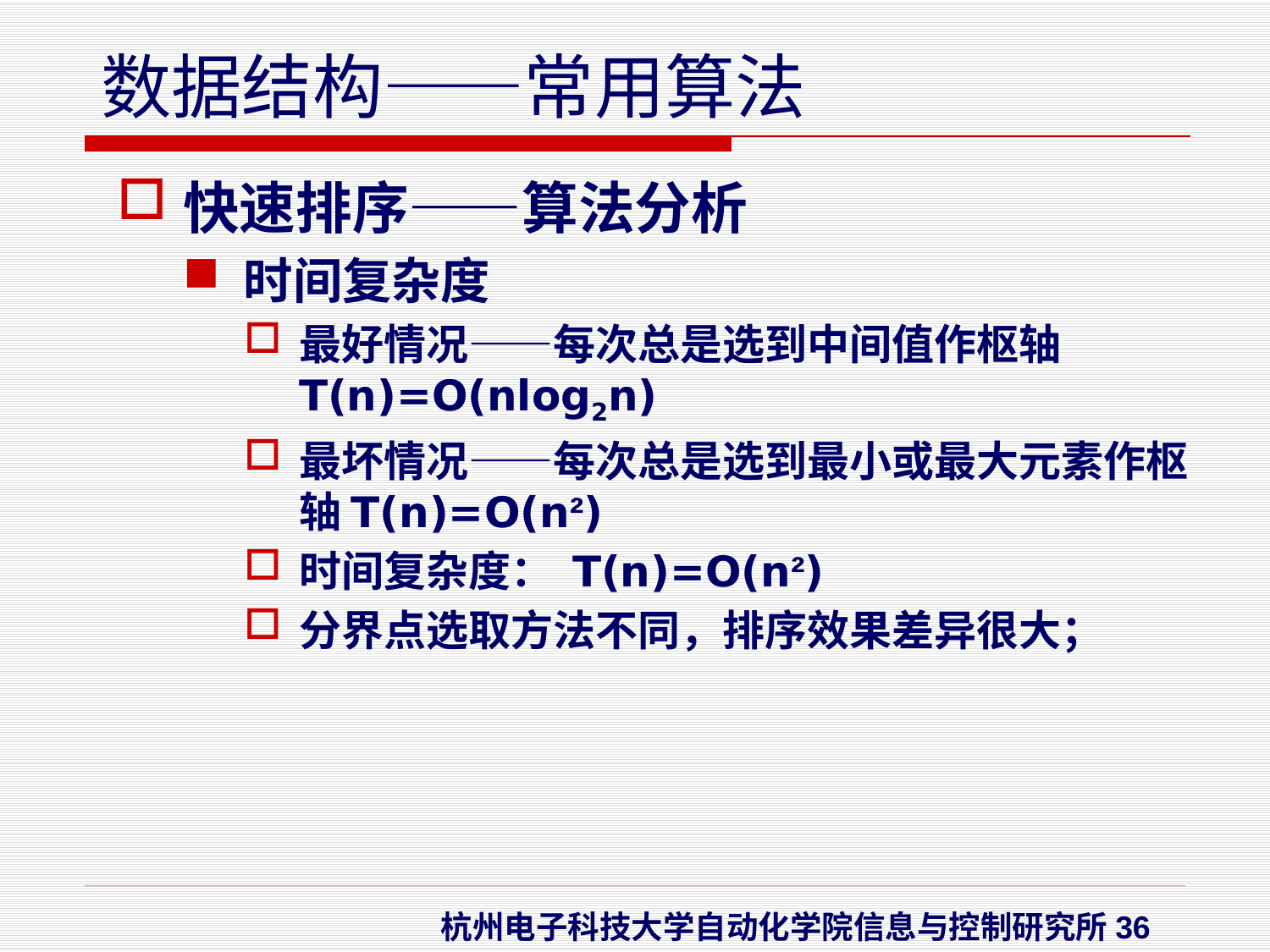

快速排序——算法分析
时间复杂度
最好情况——每次总是选到中间值作枢轴T(n)=O(nlog2n)
最坏情况——每次总是选到最小或最大元素作枢轴T(n)=O(n²)
时间复杂度： T(n)=O(n²)
分界点选取方法不同，排序效果差异很大；